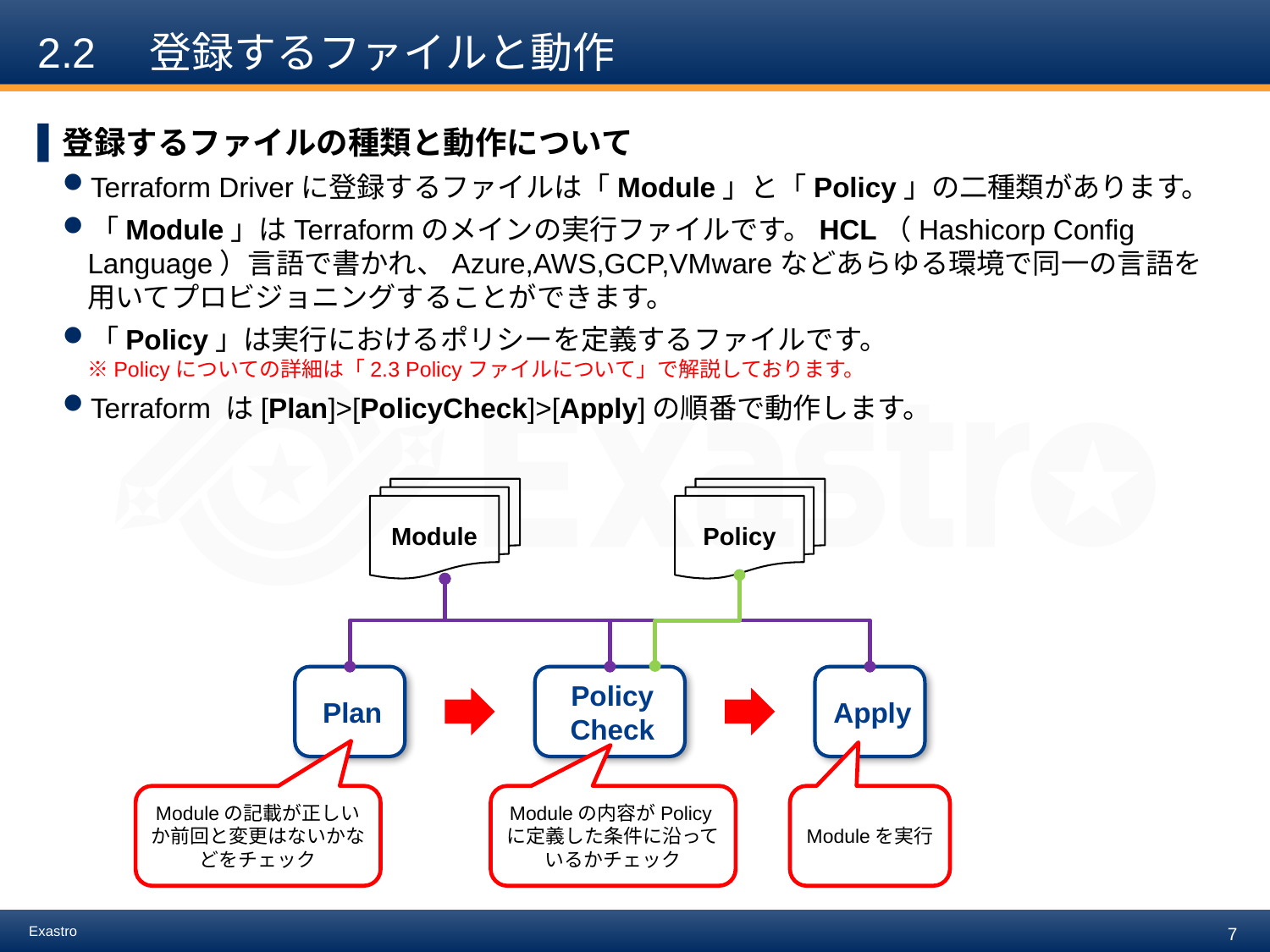

# 2.2　登録するファイルと動作
登録するファイルの種類と動作について
Terraform Driverに登録するファイルは「Module」と「Policy」の二種類があります。
「Module」はTerraformのメインの実行ファイルです。HCL（Hashicorp Config Language）言語で書かれ、Azure,AWS,GCP,VMwareなどあらゆる環境で同一の言語を用いてプロビジョニングすることができます。
「Policy」は実行におけるポリシーを定義するファイルです。
※Policyについての詳細は「2.3 Policyファイルについて」で解説しております。
Terraform は[Plan]>[PolicyCheck]>[Apply]の順番で動作します。
Module
Policy
Plan
Policy
Check
Apply

Moduleの記載が正しいか前回と変更はないかなどをチェック
Moduleの内容がPolicyに定義した条件に沿っているかチェック
Moduleを実行